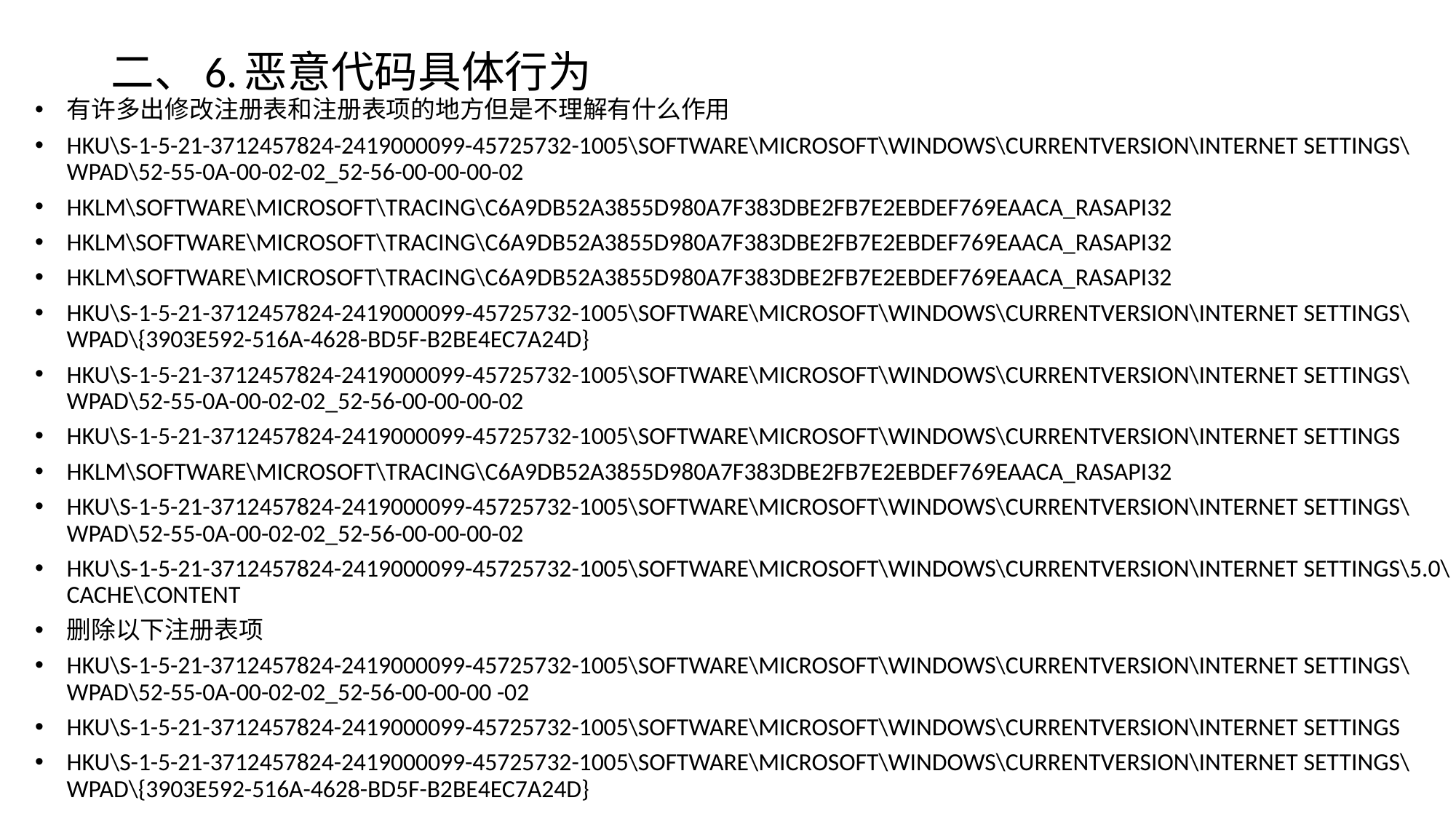

# 二、6.恶意代码具体行为
有许多出修改注册表和注册表项的地方但是不理解有什么作用
HKU\S-1-5-21-3712457824-2419000099-45725732-1005\SOFTWARE\MICROSOFT\WINDOWS\CURRENTVERSION\INTERNET SETTINGS\WPAD\52-55-0A-00-02-02_52-56-00-00-00-02
HKLM\SOFTWARE\MICROSOFT\TRACING\C6A9DB52A3855D980A7F383DBE2FB7E2EBDEF769EAACA_RASAPI32
HKLM\SOFTWARE\MICROSOFT\TRACING\C6A9DB52A3855D980A7F383DBE2FB7E2EBDEF769EAACA_RASAPI32
HKLM\SOFTWARE\MICROSOFT\TRACING\C6A9DB52A3855D980A7F383DBE2FB7E2EBDEF769EAACA_RASAPI32
HKU\S-1-5-21-3712457824-2419000099-45725732-1005\SOFTWARE\MICROSOFT\WINDOWS\CURRENTVERSION\INTERNET SETTINGS\WPAD\{3903E592-516A-4628-BD5F-B2BE4EC7A24D}
HKU\S-1-5-21-3712457824-2419000099-45725732-1005\SOFTWARE\MICROSOFT\WINDOWS\CURRENTVERSION\INTERNET SETTINGS\WPAD\52-55-0A-00-02-02_52-56-00-00-00-02
HKU\S-1-5-21-3712457824-2419000099-45725732-1005\SOFTWARE\MICROSOFT\WINDOWS\CURRENTVERSION\INTERNET SETTINGS
HKLM\SOFTWARE\MICROSOFT\TRACING\C6A9DB52A3855D980A7F383DBE2FB7E2EBDEF769EAACA_RASAPI32
HKU\S-1-5-21-3712457824-2419000099-45725732-1005\SOFTWARE\MICROSOFT\WINDOWS\CURRENTVERSION\INTERNET SETTINGS\WPAD\52-55-0A-00-02-02_52-56-00-00-00-02
HKU\S-1-5-21-3712457824-2419000099-45725732-1005\SOFTWARE\MICROSOFT\WINDOWS\CURRENTVERSION\INTERNET SETTINGS\5.0\CACHE\CONTENT
删除以下注册表项
HKU\S-1-5-21-3712457824-2419000099-45725732-1005\SOFTWARE\MICROSOFT\WINDOWS\CURRENTVERSION\INTERNET SETTINGS\WPAD\52-55-0A-00-02-02_52-56-00-00-00 -02
HKU\S-1-5-21-3712457824-2419000099-45725732-1005\SOFTWARE\MICROSOFT\WINDOWS\CURRENTVERSION\INTERNET SETTINGS
HKU\S-1-5-21-3712457824-2419000099-45725732-1005\SOFTWARE\MICROSOFT\WINDOWS\CURRENTVERSION\INTERNET SETTINGS\WPAD\{3903E592-516A-4628-BD5F-B2BE4EC7A24D}